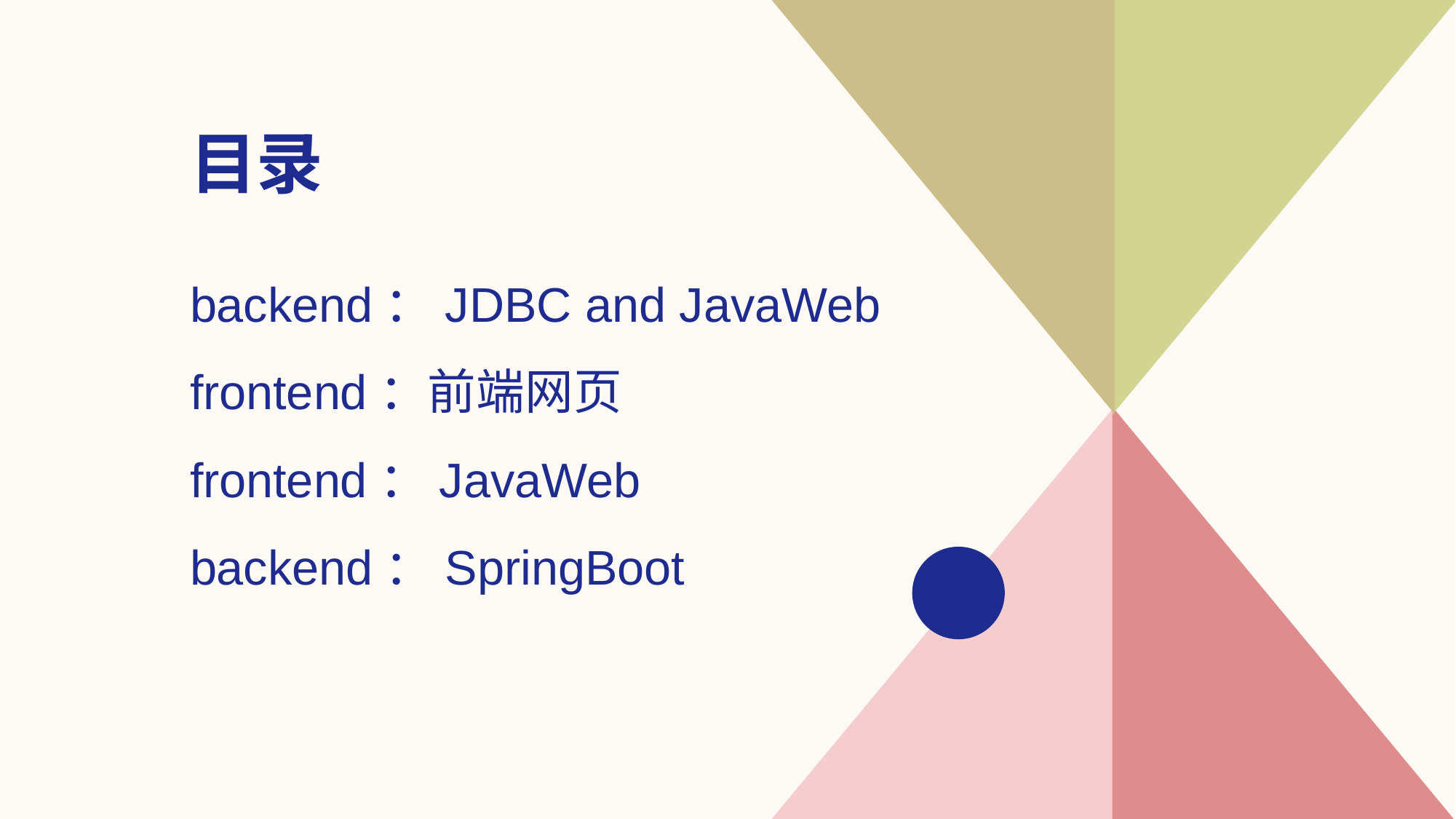

# 目录
backend：JDBC and JavaWeb
frontend：前端网页
​frontend：JavaWeb
backend：SpringBoot